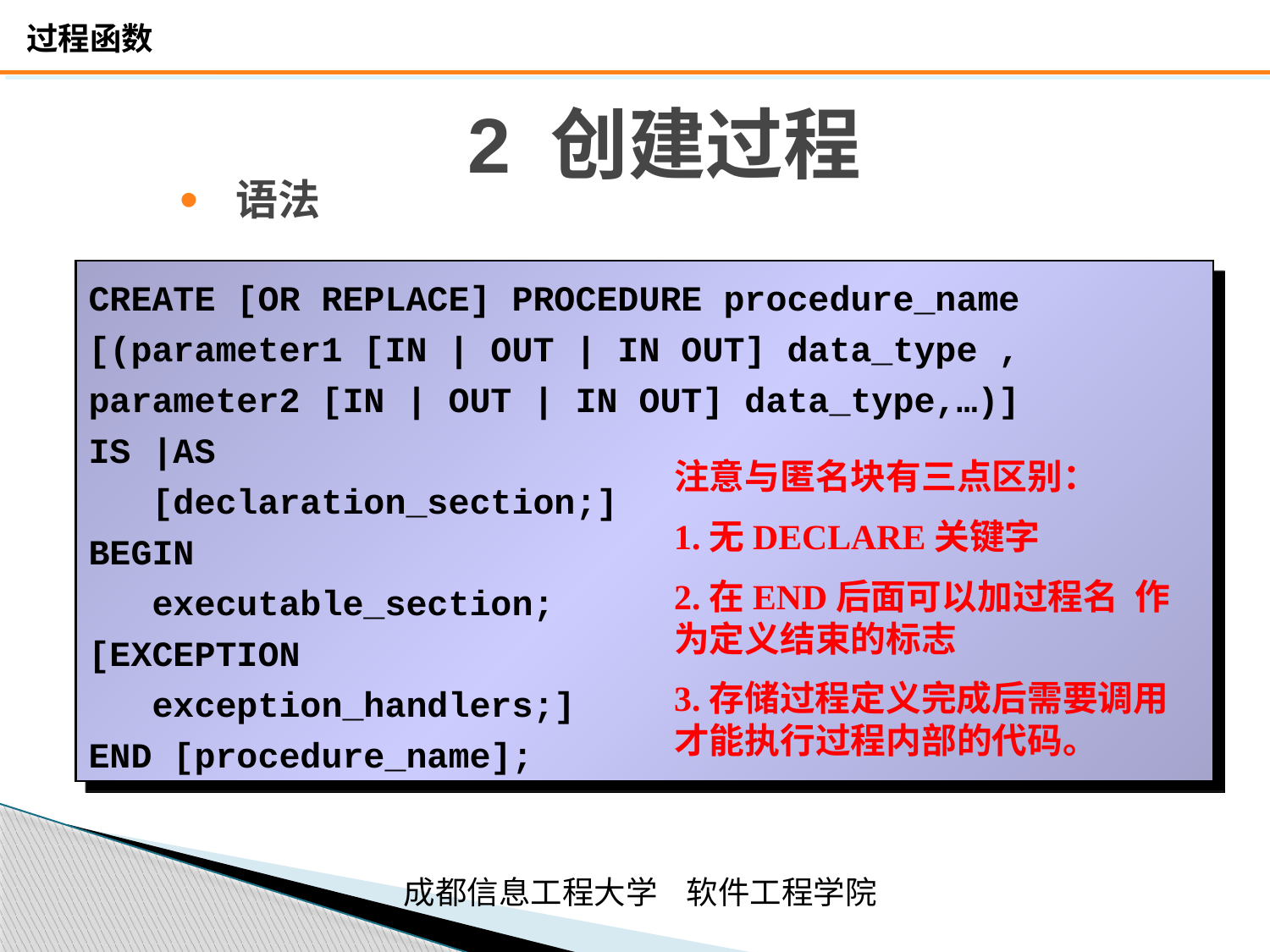

# 2 创建过程
语法
CREATE [OR REPLACE] PROCEDURE procedure_name
[(parameter1 [IN | OUT | IN OUT] data_type , parameter2 [IN | OUT | IN OUT] data­_type,…)]
IS |AS
   [declaration_section;]
BEGIN
   executable_section;
[EXCEPTION
   exception_handlers;]
END [procedure_name];
注意与匿名块有三点区别：
1.无DECLARE关键字
2.在END后面可以加过程名  作为定义结束的标志
3.存储过程定义完成后需要调用才能执行过程内部的代码。